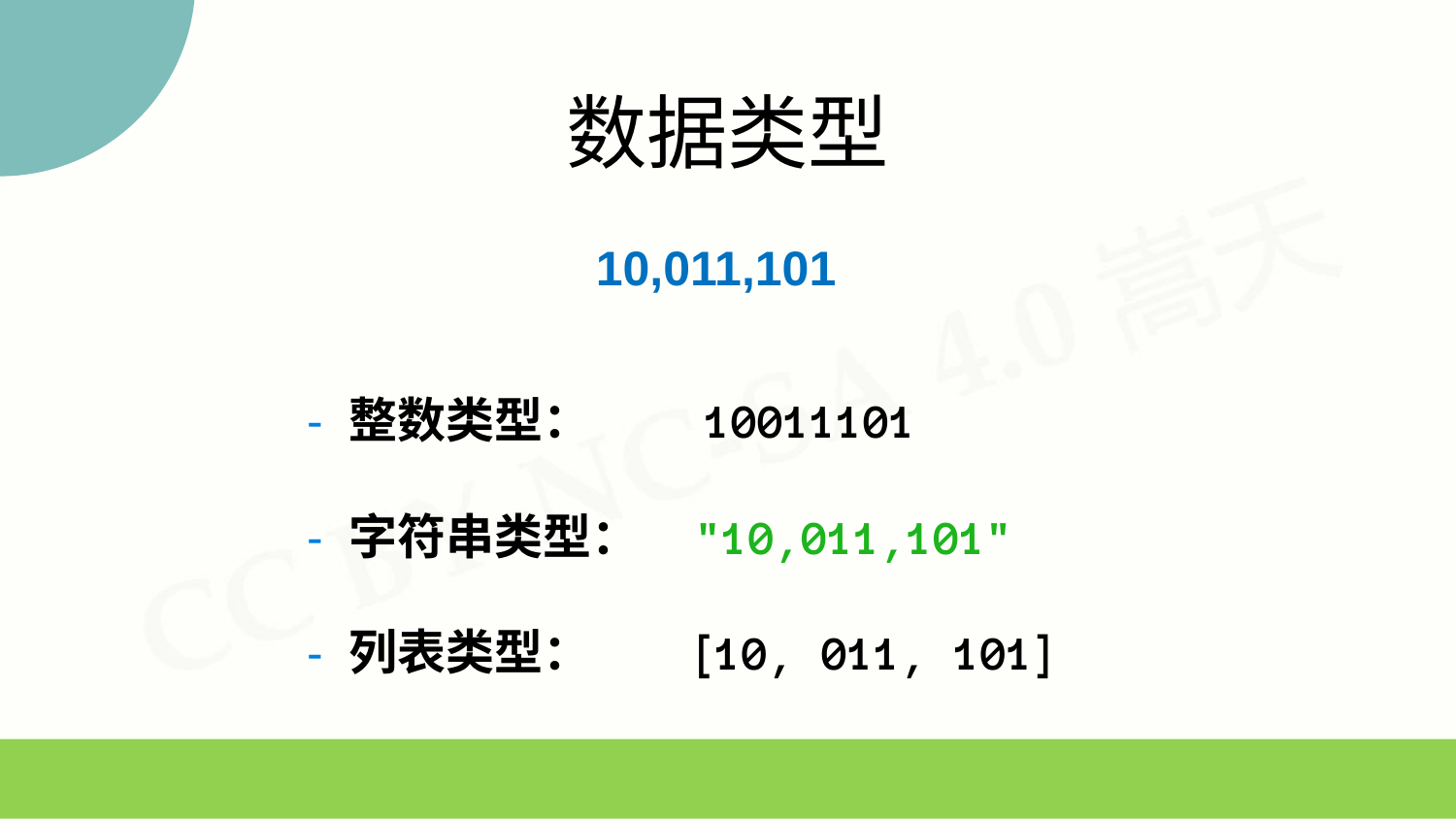

数据类型
10,011,101
- 整数类型： 10011101
- 字符串类型： "10,011,101"
- 列表类型： [10, 011, 101]